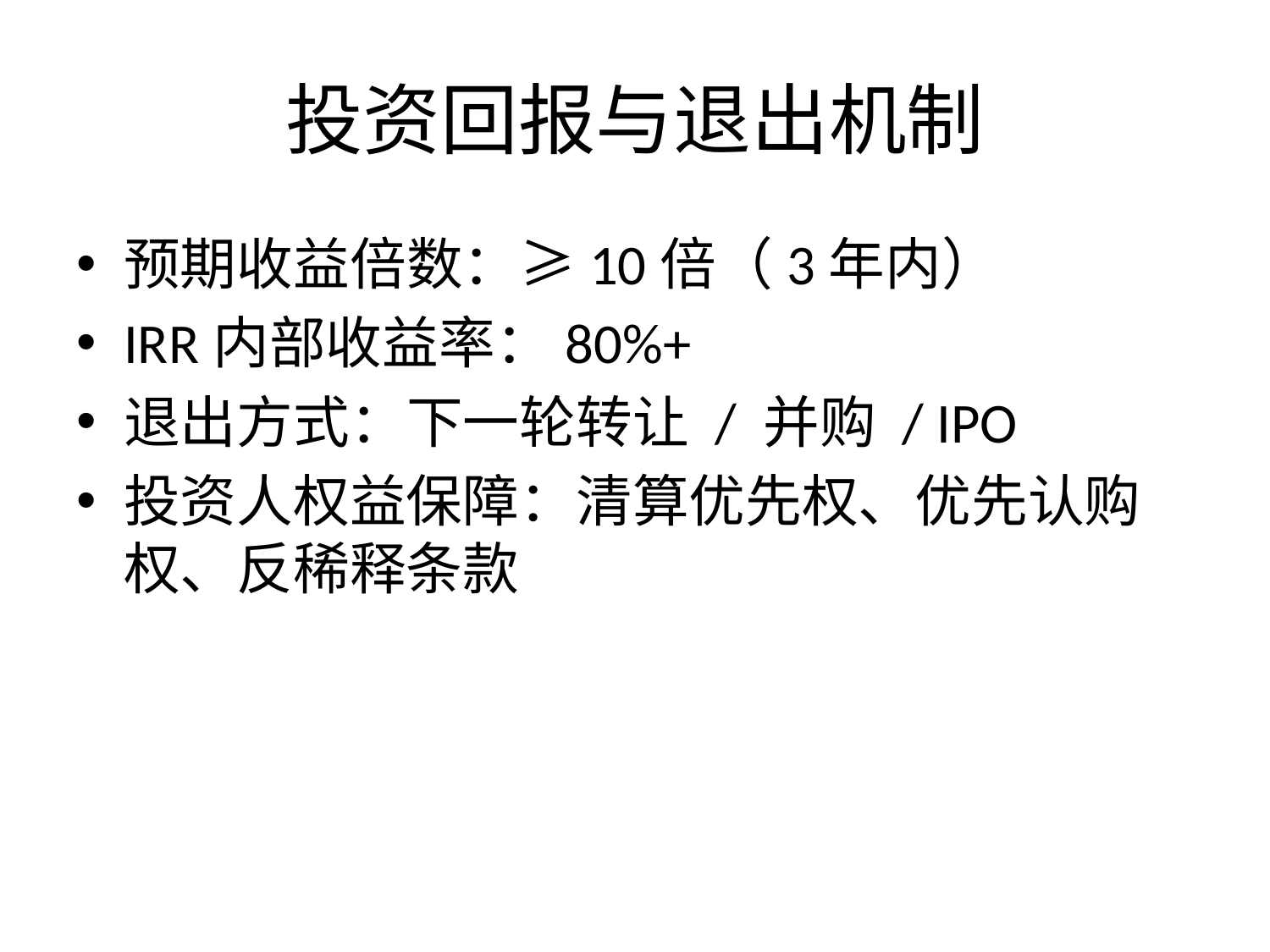

# 投资回报与退出机制
预期收益倍数：≥10倍（3年内）
IRR内部收益率：80%+
退出方式：下一轮转让 / 并购 / IPO
投资人权益保障：清算优先权、优先认购权、反稀释条款